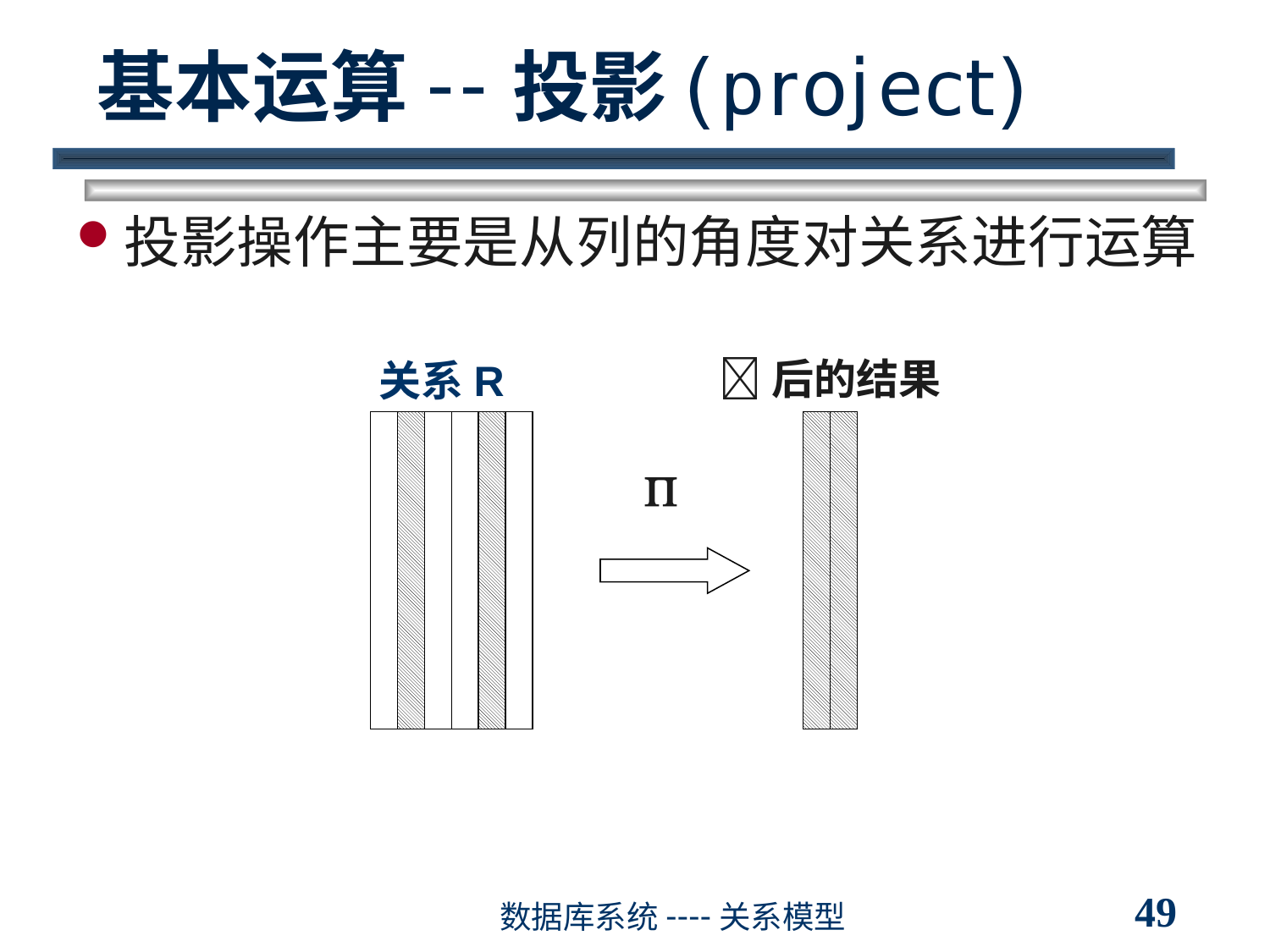

# 基本运算--投影(project)
投影操作主要是从列的角度对关系进行运算
Π后的结果
关系R

Π

49
数据库系统----关系模型